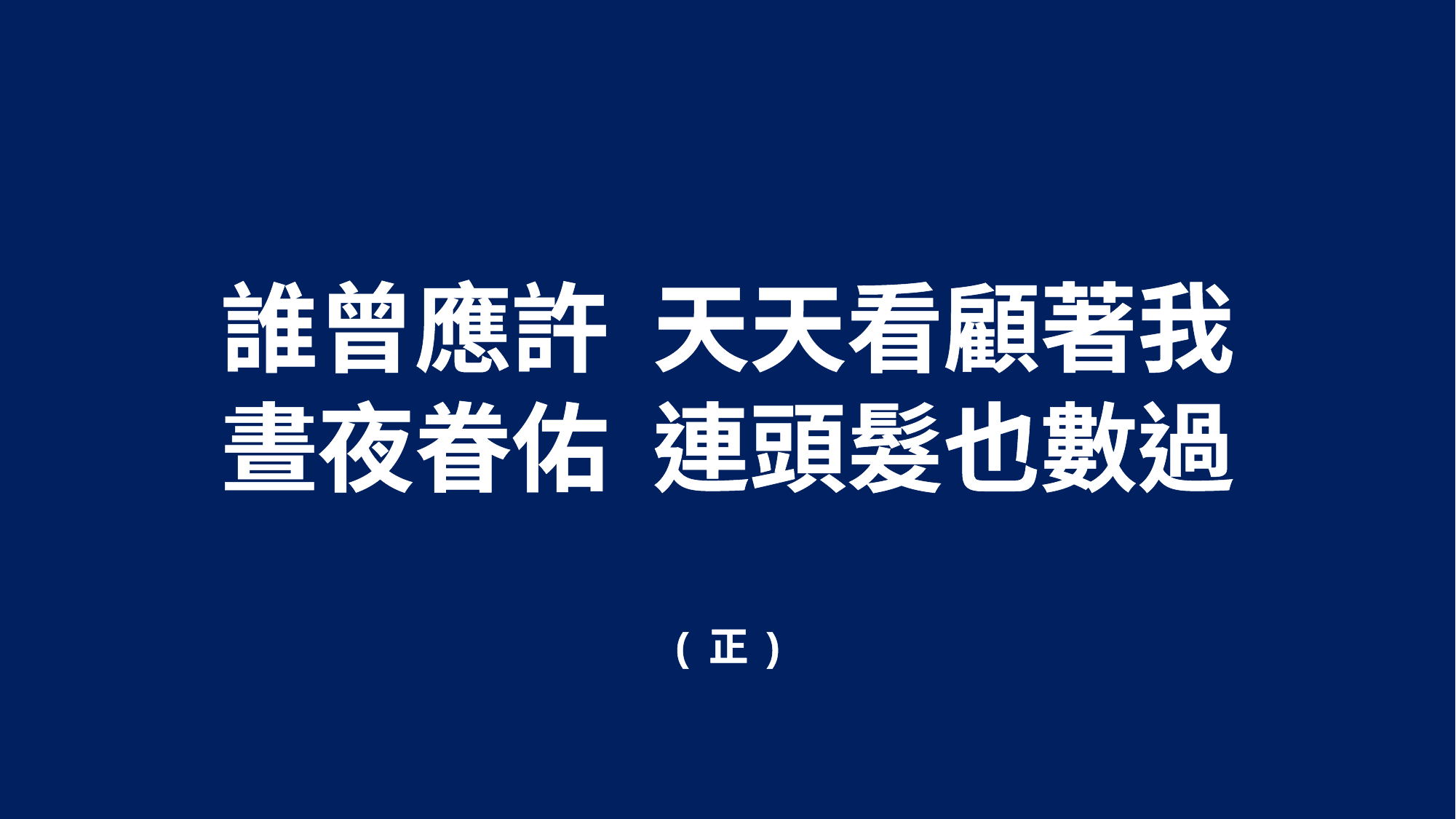

誰曾應許  天天看顧著我
晝夜眷佑  連頭髮也數過
( 正 )